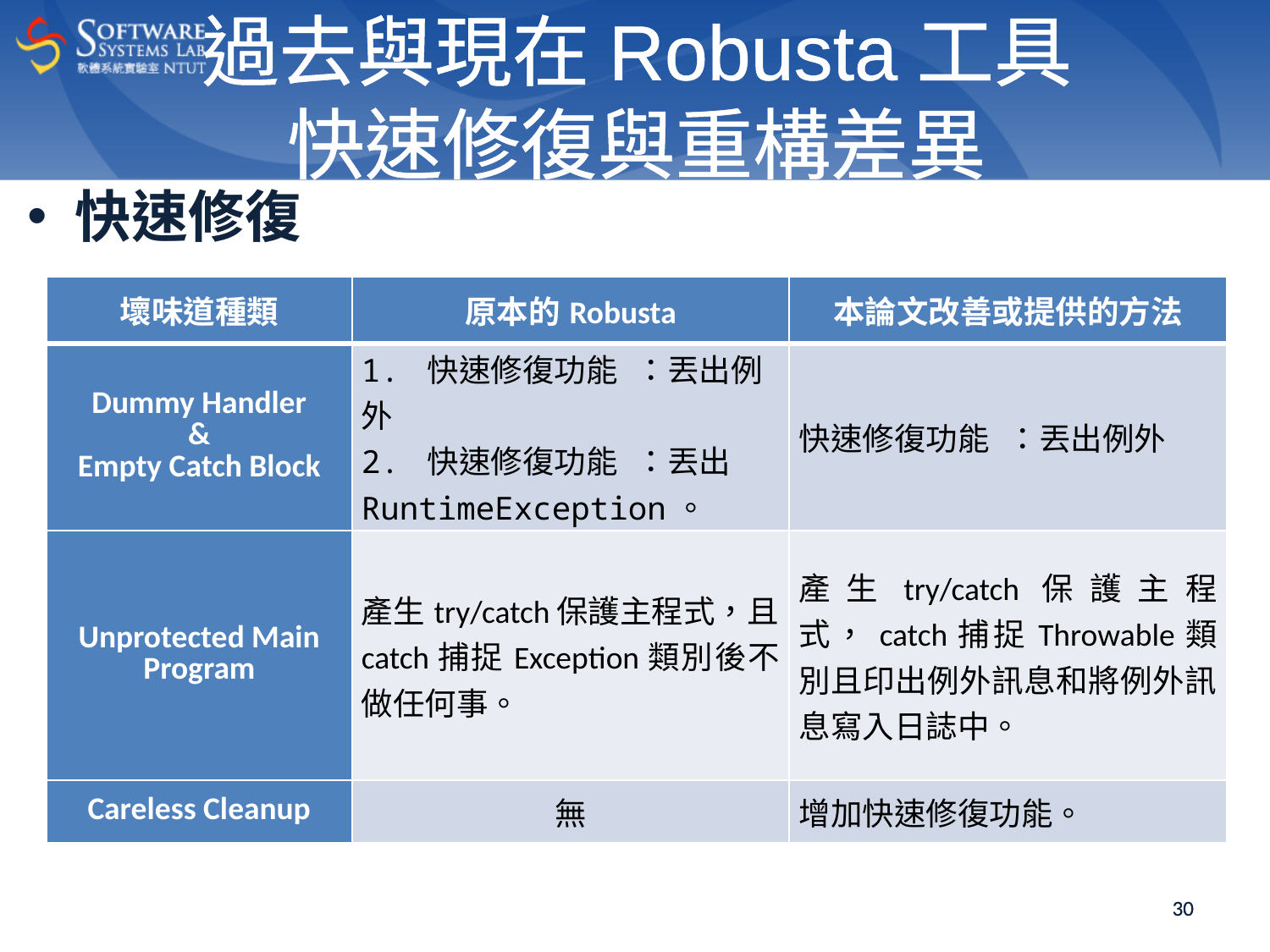

# 過去與現在Robusta工具 快速修復與重構差異
快速修復

| 壞味道種類 | 原本的Robusta | 本論文改善或提供的方法 |
| --- | --- | --- |
| Dummy Handler & Empty Catch Block | 1. 快速修復功能­：丟出例外 2. 快速修復功能­：丟出RuntimeException。 | 快速修復功能­：丟出例外 |
| Unprotected Main Program | 產生try/catch保護主程式，且catch捕捉Exception類別後不做任何事。 | 產生try/catch保護主程式，catch捕捉Throwable類別且印出例外訊息和將例外訊息寫入日誌中。 |
| Careless Cleanup | 無 | 增加快速修復功能。 |
30
30